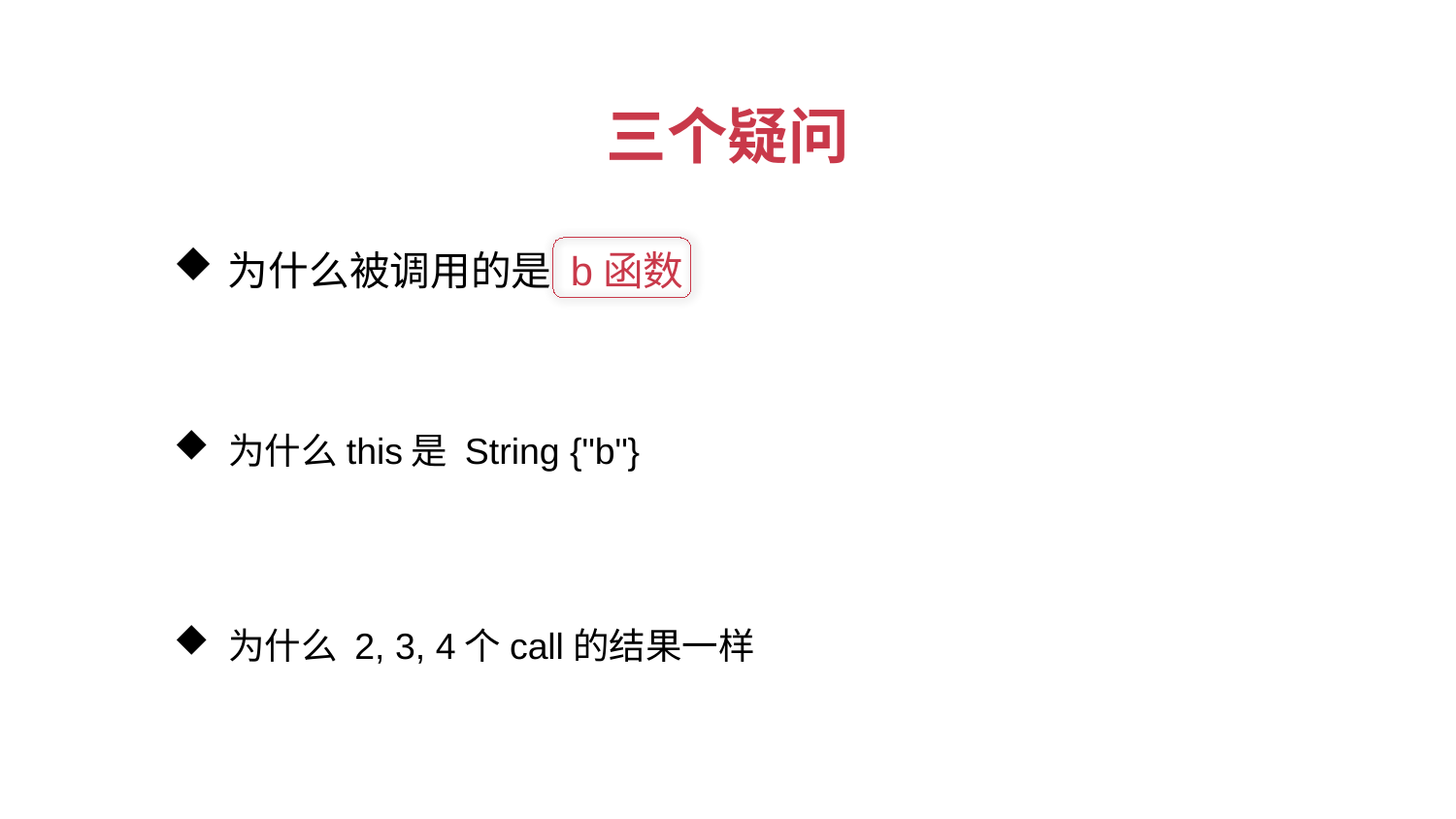

三个疑问
为什么被调用的是 b函数

为什么this是 String {"b"}
为什么 2, 3, 4个call的结果一样